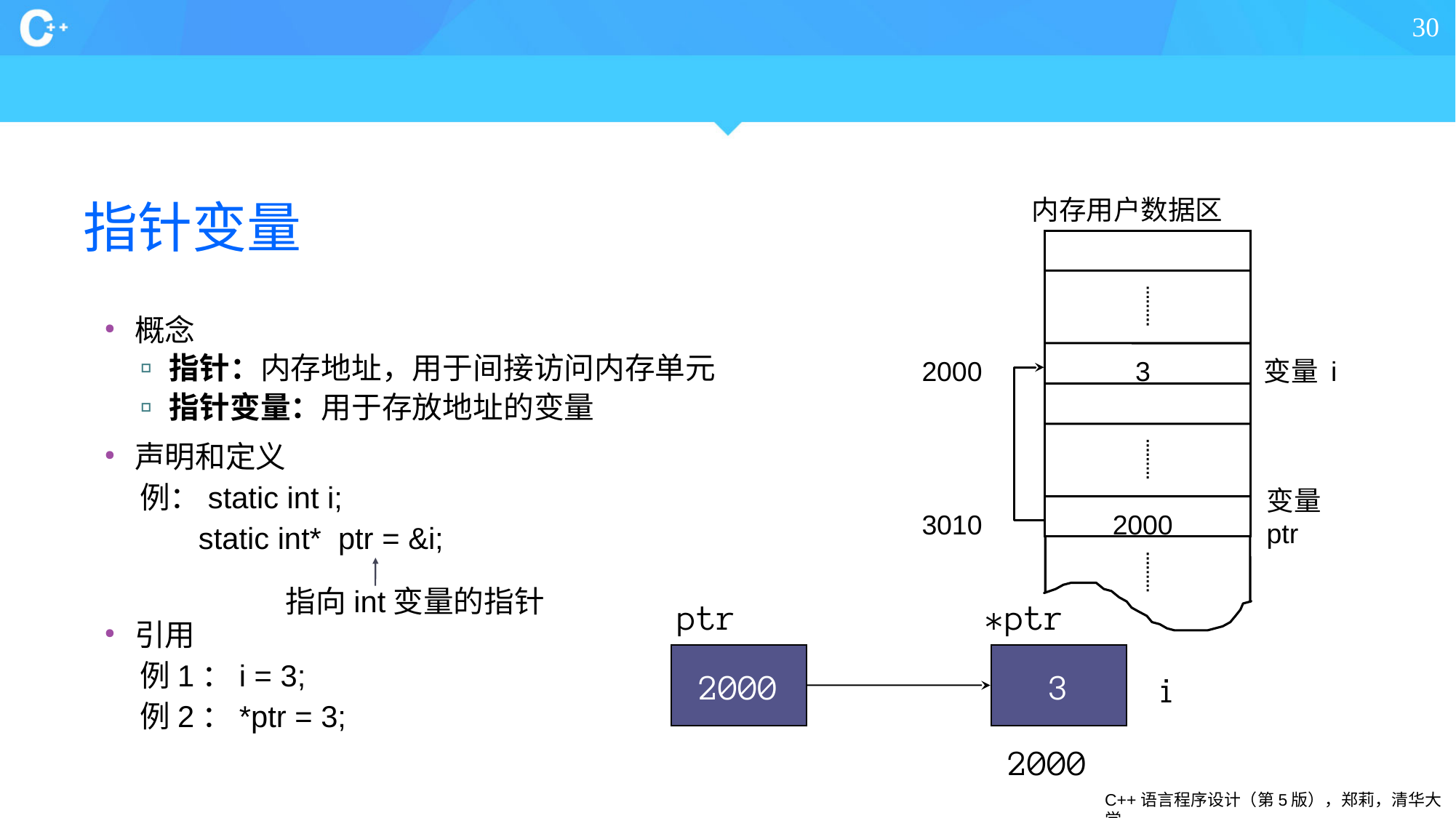

30
# 指针变量
内存用户数据区

2000
3
变量 i

变量
ptr
3010
2000
概念
指针：内存地址，用于间接访问内存单元
指针变量：用于存放地址的变量
声明和定义
例：static int i;
       static int*  ptr = &i;

引用
例1：i = 3;
例2：*ptr = 3;

指向int变量的指针
ptr

*ptr
2000
3
i

2000